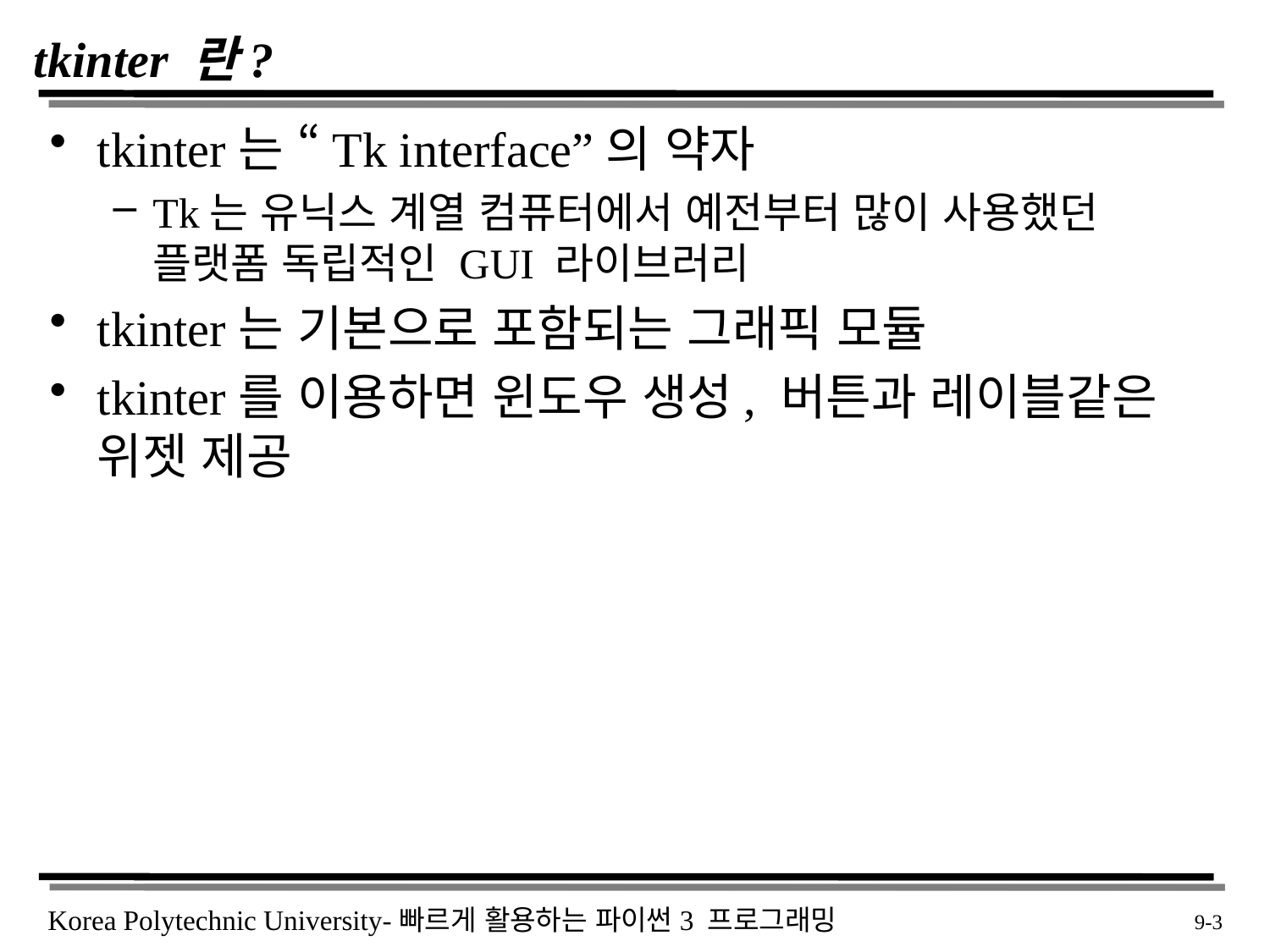

# tkinter 란?
tkinter는 “Tk interface”의 약자
Tk는 유닉스 계열 컴퓨터에서 예전부터 많이 사용했던 플랫폼 독립적인 GUI 라이브러리
tkinter는 기본으로 포함되는 그래픽 모듈
tkinter를 이용하면 윈도우 생성, 버튼과 레이블같은 위젯 제공

 9-3